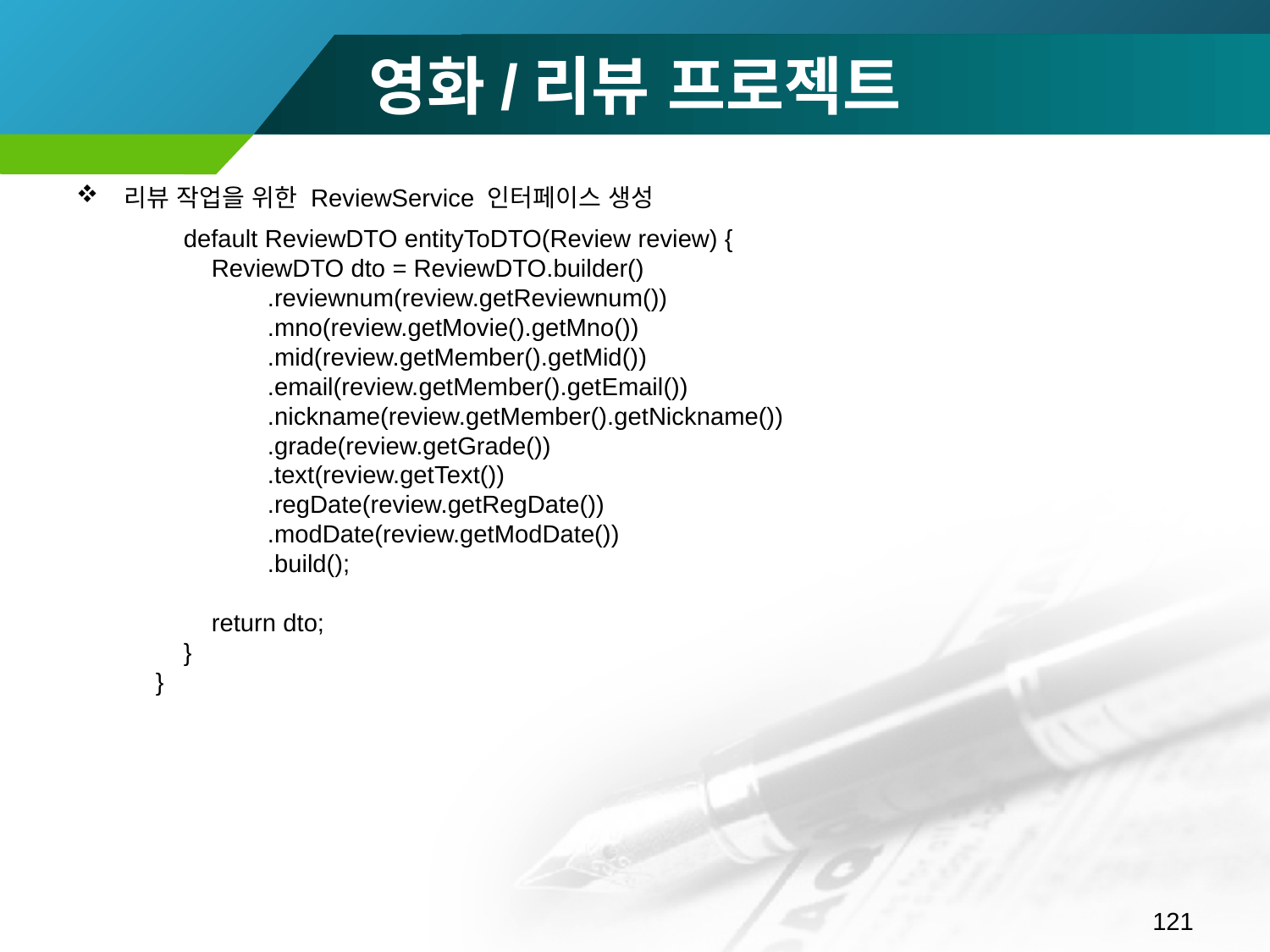

# 영화/리뷰 프로젝트
리뷰 작업을 위한 ReviewService 인터페이스 생성
    default ReviewDTO entityToDTO(Review review) {
        ReviewDTO dto = ReviewDTO.builder()
                .reviewnum(review.getReviewnum())
                .mno(review.getMovie().getMno())
                .mid(review.getMember().getMid())
                .email(review.getMember().getEmail())
                .nickname(review.getMember().getNickname())
                .grade(review.getGrade())
                .text(review.getText())
                .regDate(review.getRegDate())
                .modDate(review.getModDate())
                .build();

        return dto;
    }
}
121